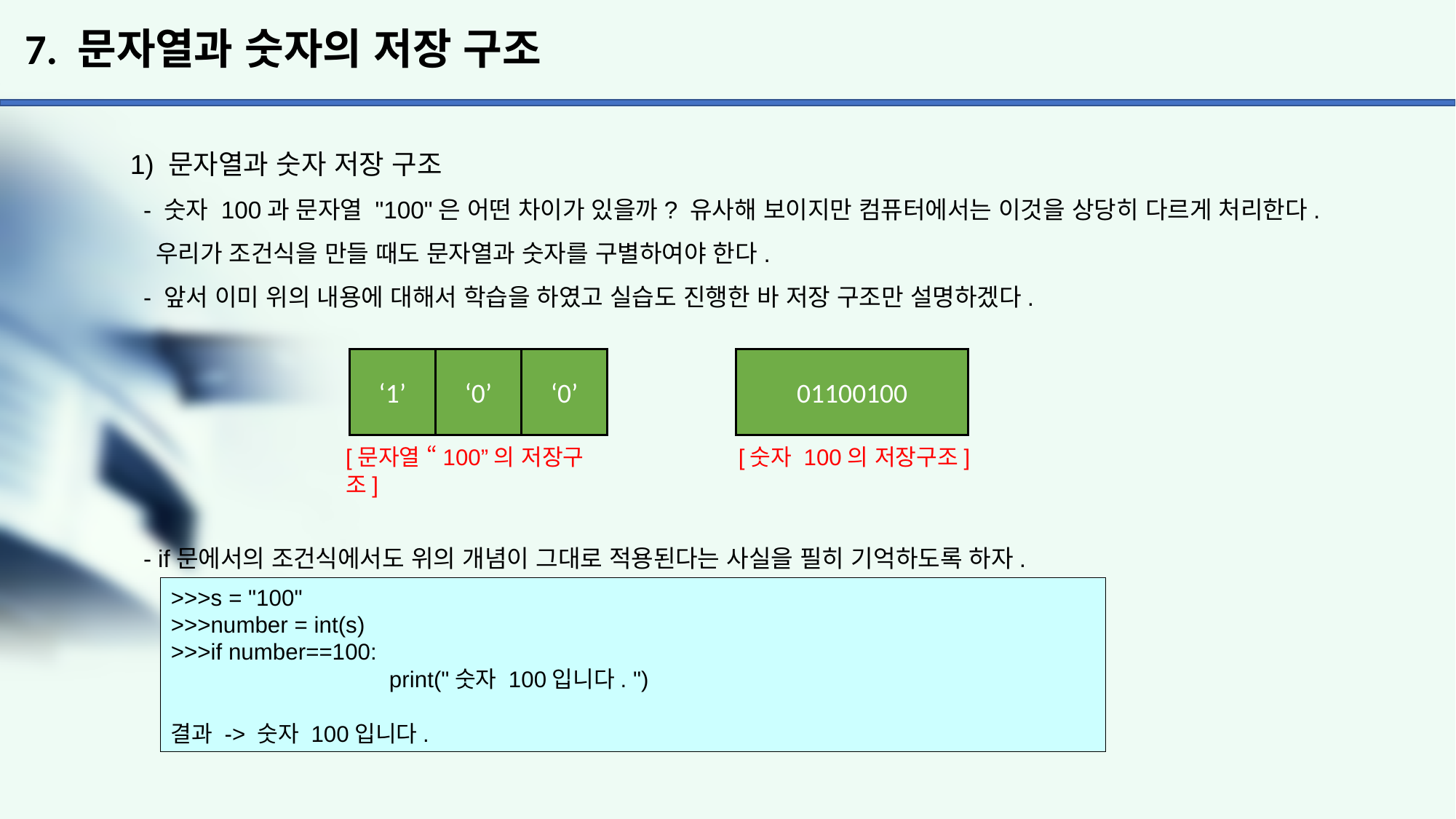

# 7. 문자열과 숫자의 저장 구조
1) 문자열과 숫자 저장 구조
  - 숫자 100과 문자열 "100"은 어떤 차이가 있을까? 유사해 보이지만 컴퓨터에서는 이것을 상당히 다르게 처리한다.
   우리가 조건식을 만들 때도 문자열과 숫자를 구별하여야 한다.
  - 앞서 이미 위의 내용에 대해서 학습을 하였고 실습도 진행한 바 저장 구조만 설명하겠다.

  - if문에서의 조건식에서도 위의 개념이 그대로 적용된다는 사실을 필히 기억하도록 하자.
‘1’
‘0’
‘0’
01100100
[문자열 “100”의 저장구조]
[숫자 100의 저장구조]
>>>s = "100"
>>>number = int(s)
>>>if number==100:
		print("숫자 100입니다. ")

결과 -> 숫자 100입니다.